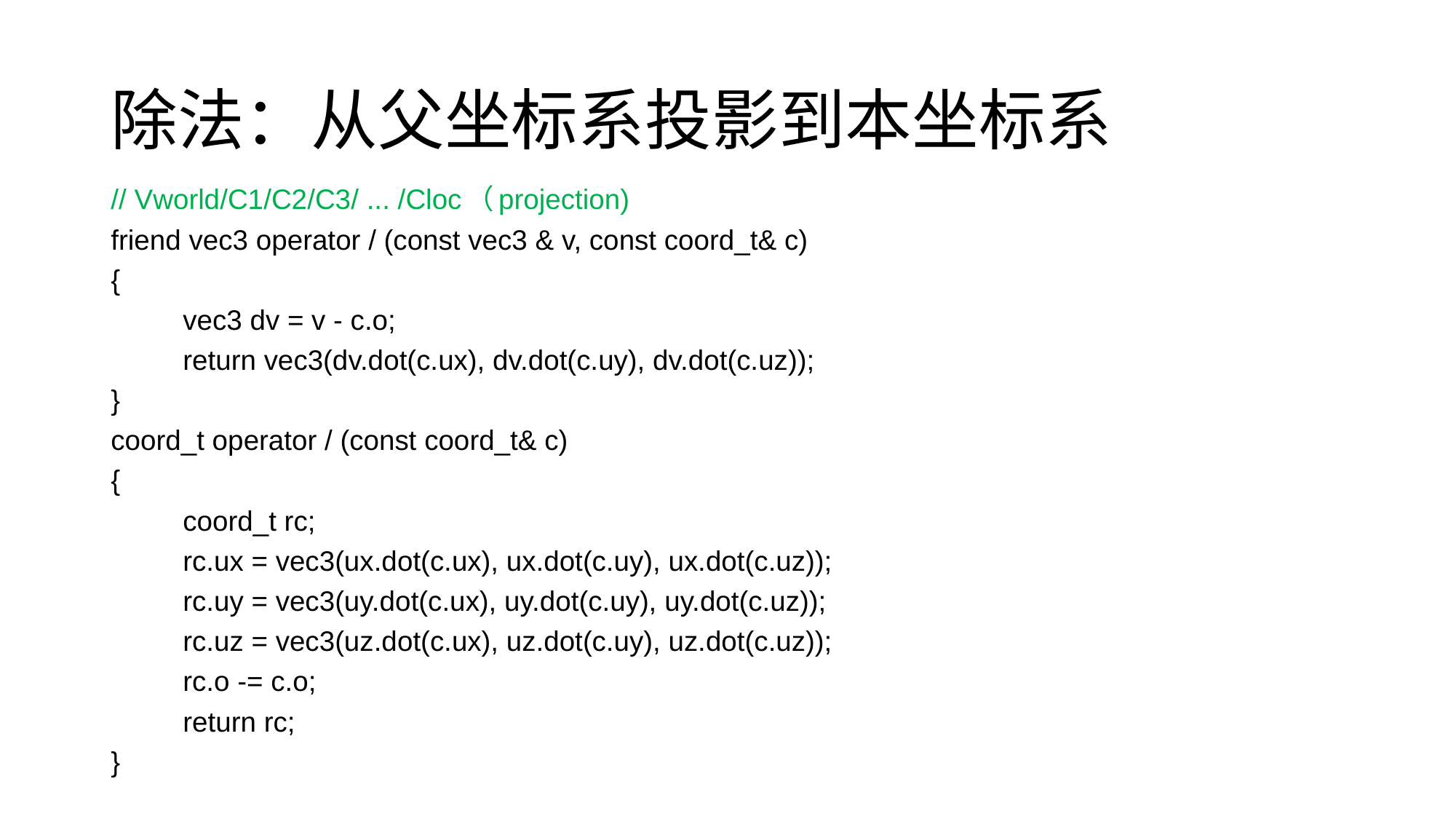

# 除法：从父坐标系投影到本坐标系
// Vworld/C1/C2/C3/ ... /Cloc（projection)
friend vec3 operator / (const vec3 & v, const coord_t& c)
{
	vec3 dv = v - c.o;
	return vec3(dv.dot(c.ux), dv.dot(c.uy), dv.dot(c.uz));
}
coord_t operator / (const coord_t& c)
{
	coord_t rc;
	rc.ux = vec3(ux.dot(c.ux), ux.dot(c.uy), ux.dot(c.uz));
	rc.uy = vec3(uy.dot(c.ux), uy.dot(c.uy), uy.dot(c.uz));
	rc.uz = vec3(uz.dot(c.ux), uz.dot(c.uy), uz.dot(c.uz));
	rc.o -= c.o;
	return rc;
}